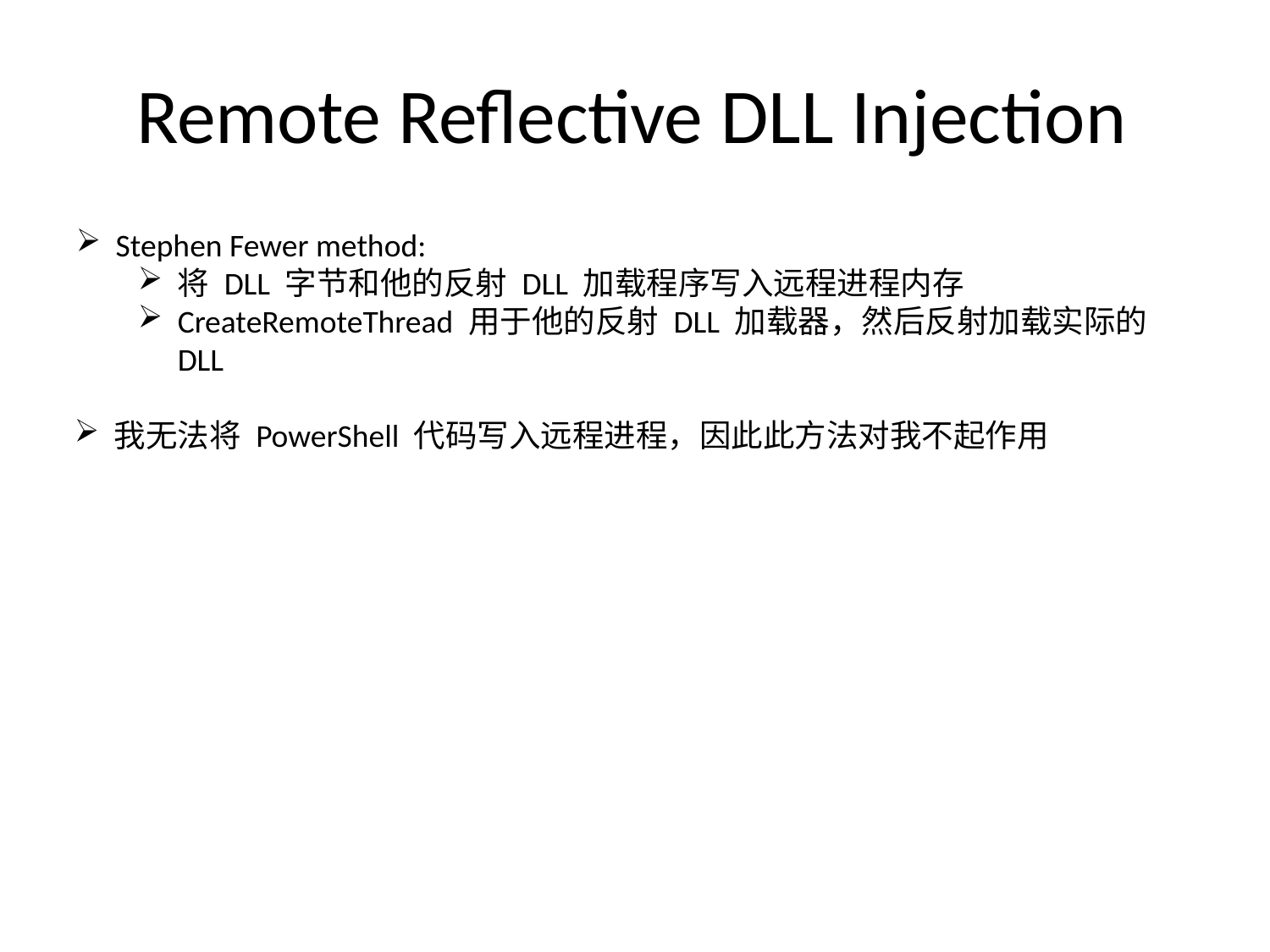

# Remote Reflective DLL Injection
Stephen Fewer method:
将 DLL 字节和他的反射 DLL 加载程序写入远程进程内存
CreateRemoteThread 用于他的反射 DLL 加载器，然后反射加载实际的 DLL

我无法将 PowerShell 代码写入远程进程，因此此方法对我不起作用